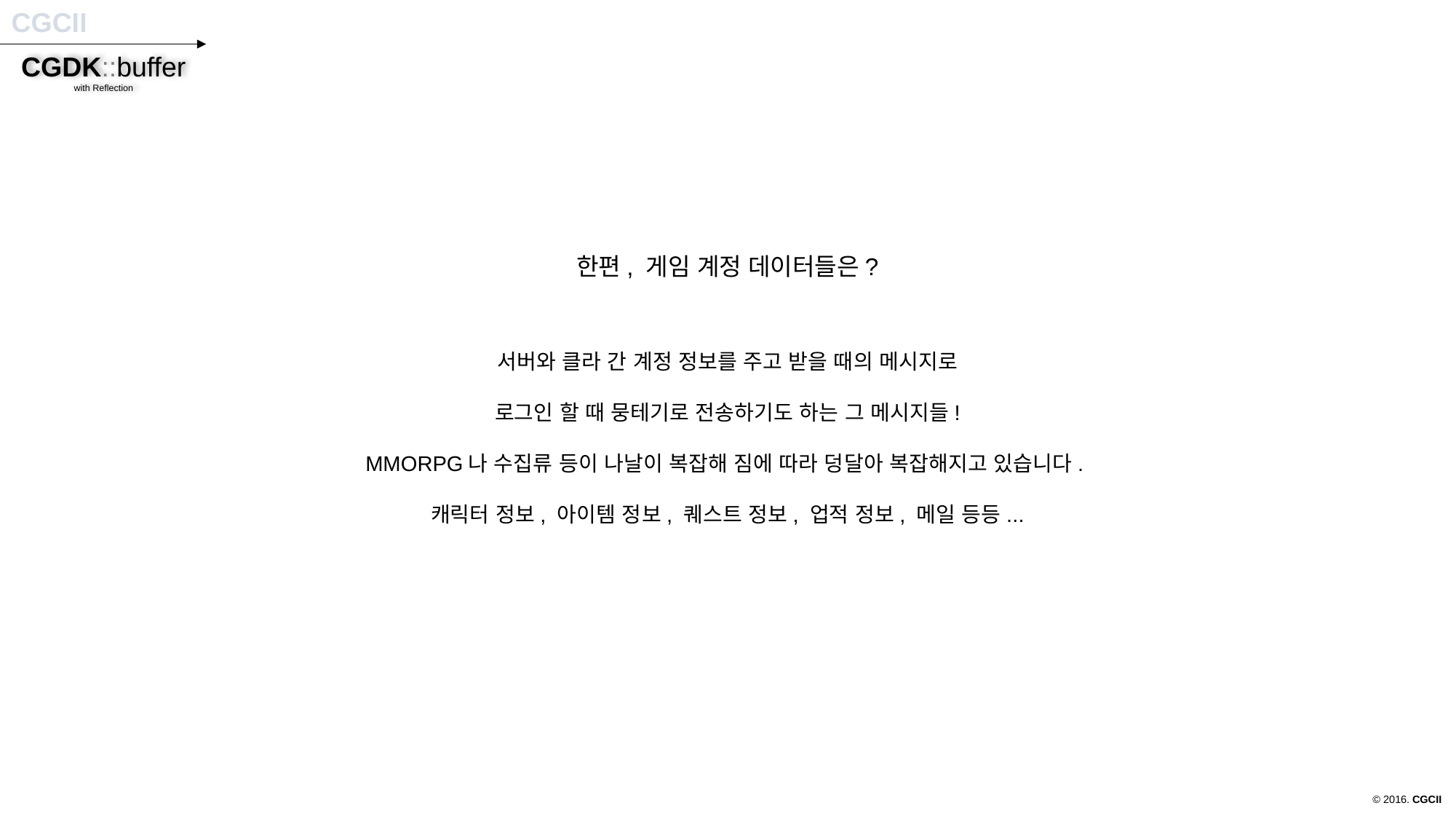

CGCII
CGDK::buffer
with Reflection

한편, 게임 계정 데이터들은?
서버와 클라 간 계정 정보를 주고 받을 때의 메시지로
로그인 할 때 뭉테기로 전송하기도 하는 그 메시지들!
MMORPG나 수집류 등이 나날이 복잡해 짐에 따라 덩달아 복잡해지고 있습니다.
캐릭터 정보, 아이템 정보, 퀘스트 정보, 업적 정보, 메일 등등...
© 2016. CGCII